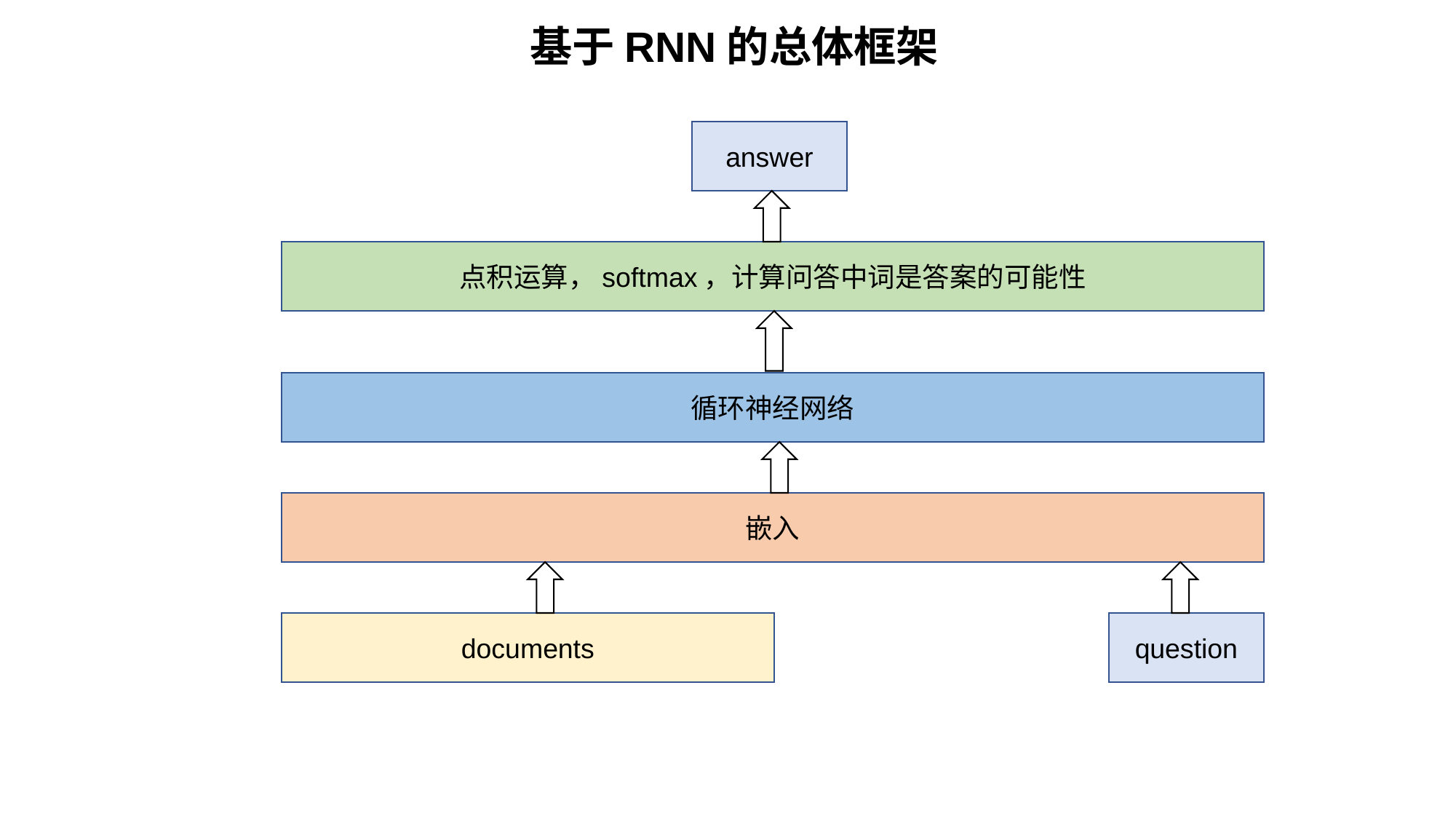

基于RNN的总体框架
answer

点积运算，softmax，计算问答中词是答案的可能性

循环神经网络

嵌入

documents
question